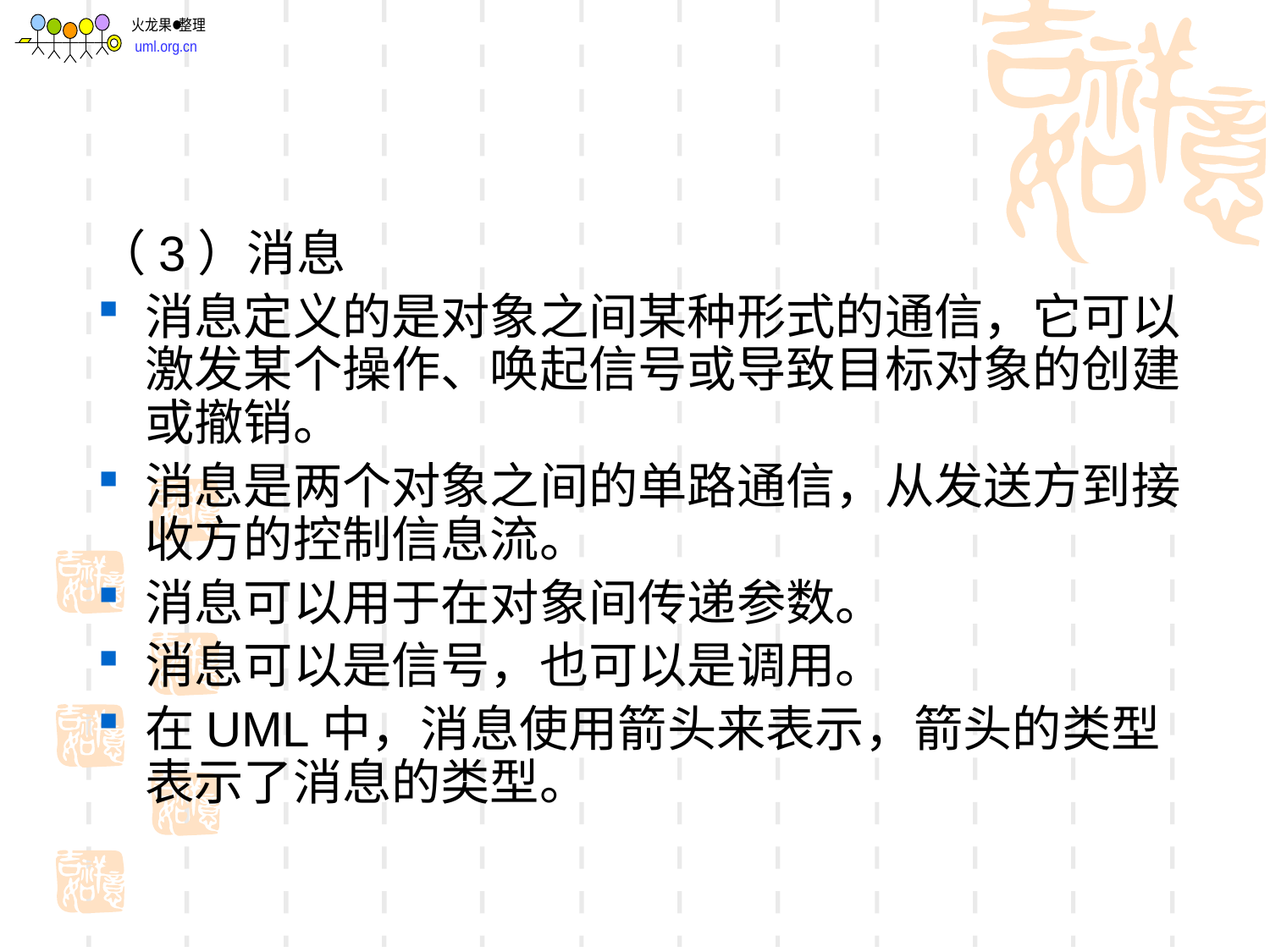

（3）消息
消息定义的是对象之间某种形式的通信，它可以激发某个操作、唤起信号或导致目标对象的创建或撤销。
消息是两个对象之间的单路通信，从发送方到接收方的控制信息流。
消息可以用于在对象间传递参数。
消息可以是信号，也可以是调用。
在UML中，消息使用箭头来表示，箭头的类型表示了消息的类型。